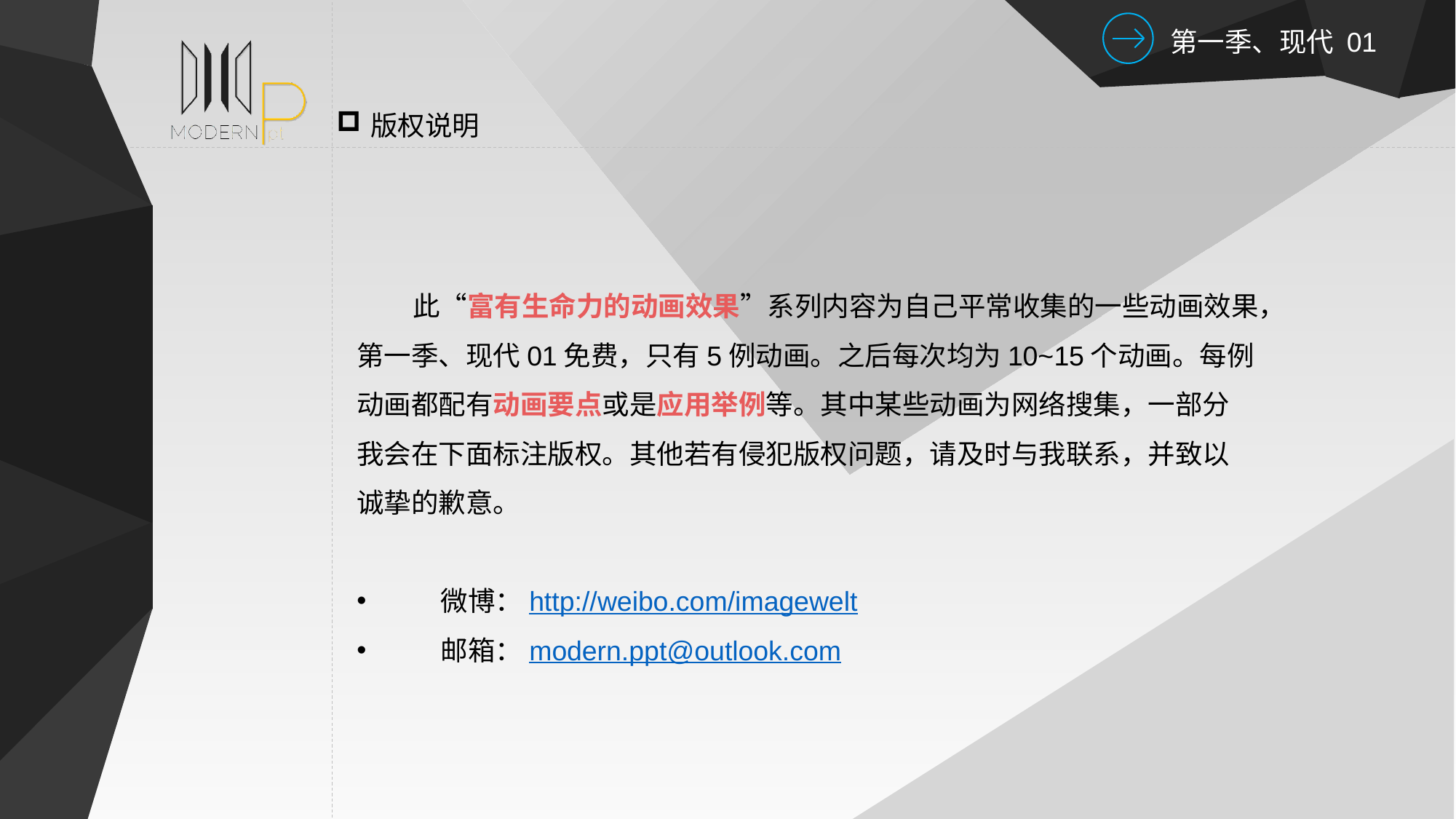

版权说明
        此“富有生命力的动画效果”系列内容为自己平常收集的一些动画效果，
第一季、现代01免费，只有5例动画。之后每次均为10~15个动画。每例
动画都配有动画要点或是应用举例等。其中某些动画为网络搜集，一部分
我会在下面标注版权。其他若有侵犯版权问题，请及时与我联系，并致以
诚挚的歉意。

       微博：http://weibo.com/imagewelt
       邮箱：modern.ppt@outlook.com